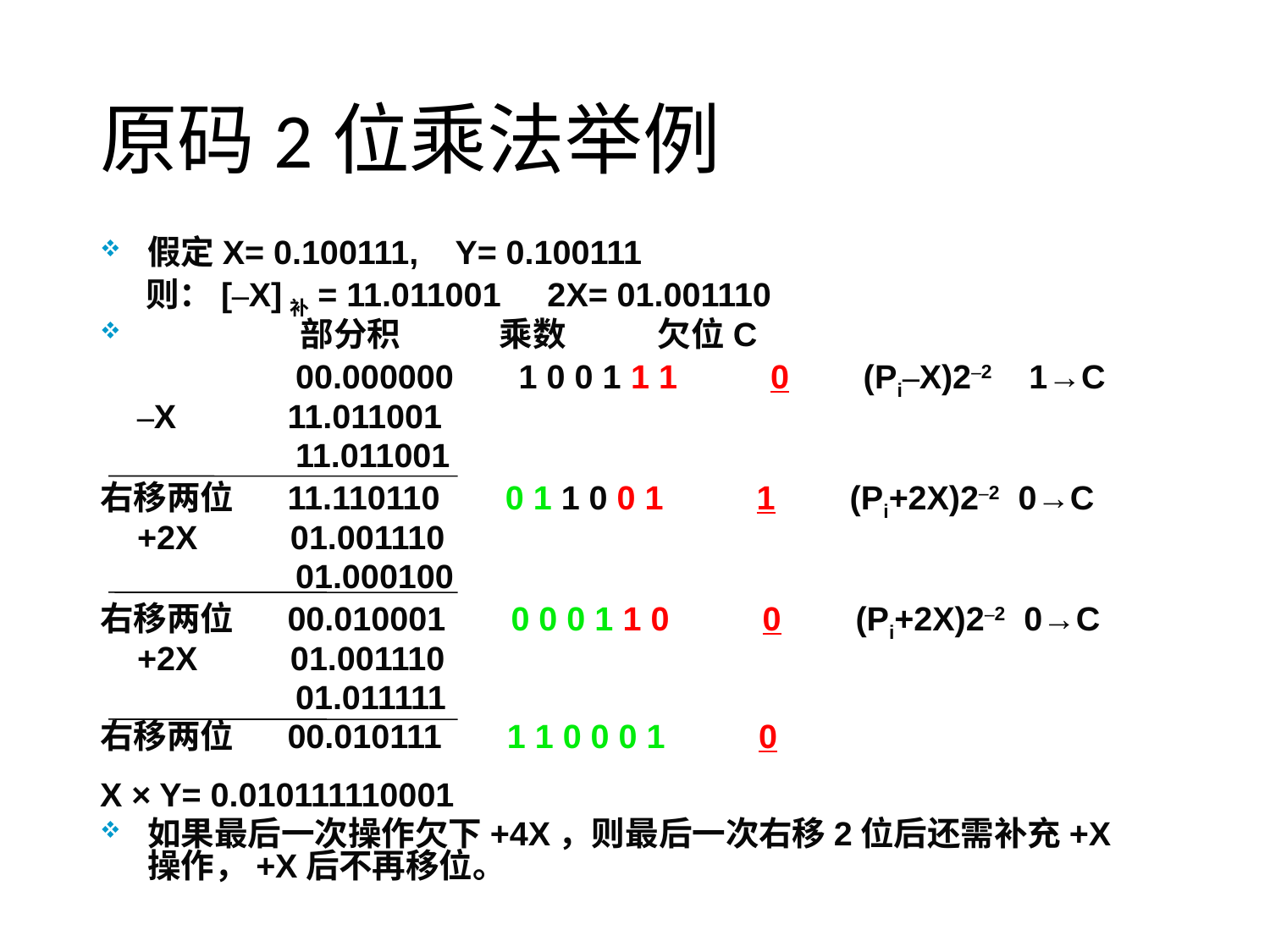

# 原码2位乘法举例
假定X= 0.100111,    Y= 0.100111
     则：[–X]补= 11.011001     2X= 01.001110
                   部分积             乘数            欠位C
                     00.000000       1 0 0 1 1 1          0        (Pi–X)2–2    1→C
    –X            11.011001
                     11.011001
右移两位      11.110110       0 1 1 0 0 1          1        (Pi+2X)2–2  0→C
    +2X          01.001110
                     01.000100
右移两位      00.010001       0 0 0 1 1 0          0        (Pi+2X)2–2  0→C
    +2X          01.001110
                     01.011111
右移两位      00.010111       1 1 0 0 0 1          0
X × Y= 0.010111110001
如果最后一次操作欠下+4X，则最后一次右移2位后还需补充+X操作，+X后不再移位。